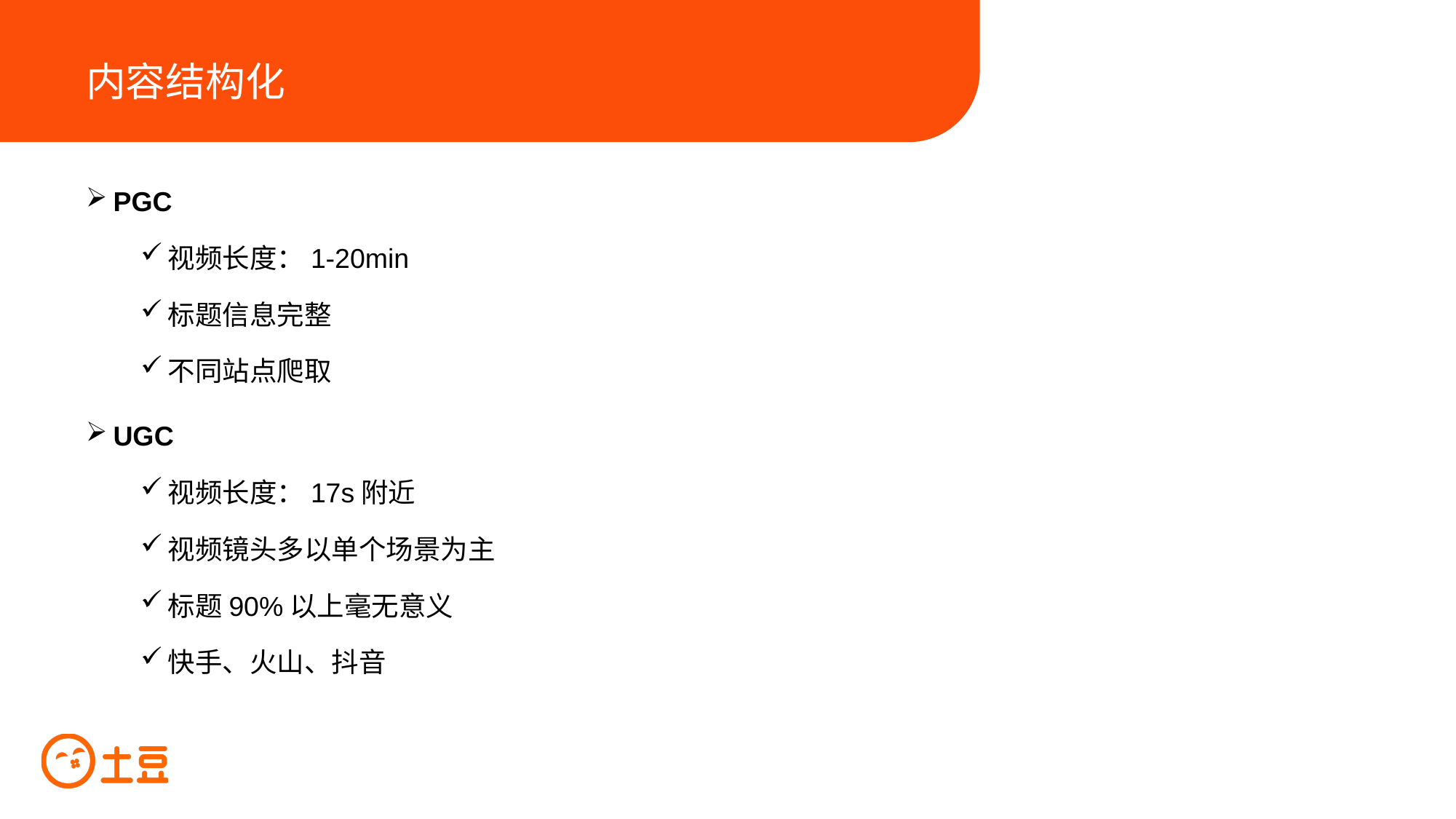

内容结构化
PGC
视频长度：1-20min
标题信息完整
不同站点爬取
UGC
视频长度：17s附近
视频镜头多以单个场景为主
标题90%以上毫无意义
快手、火山、抖音